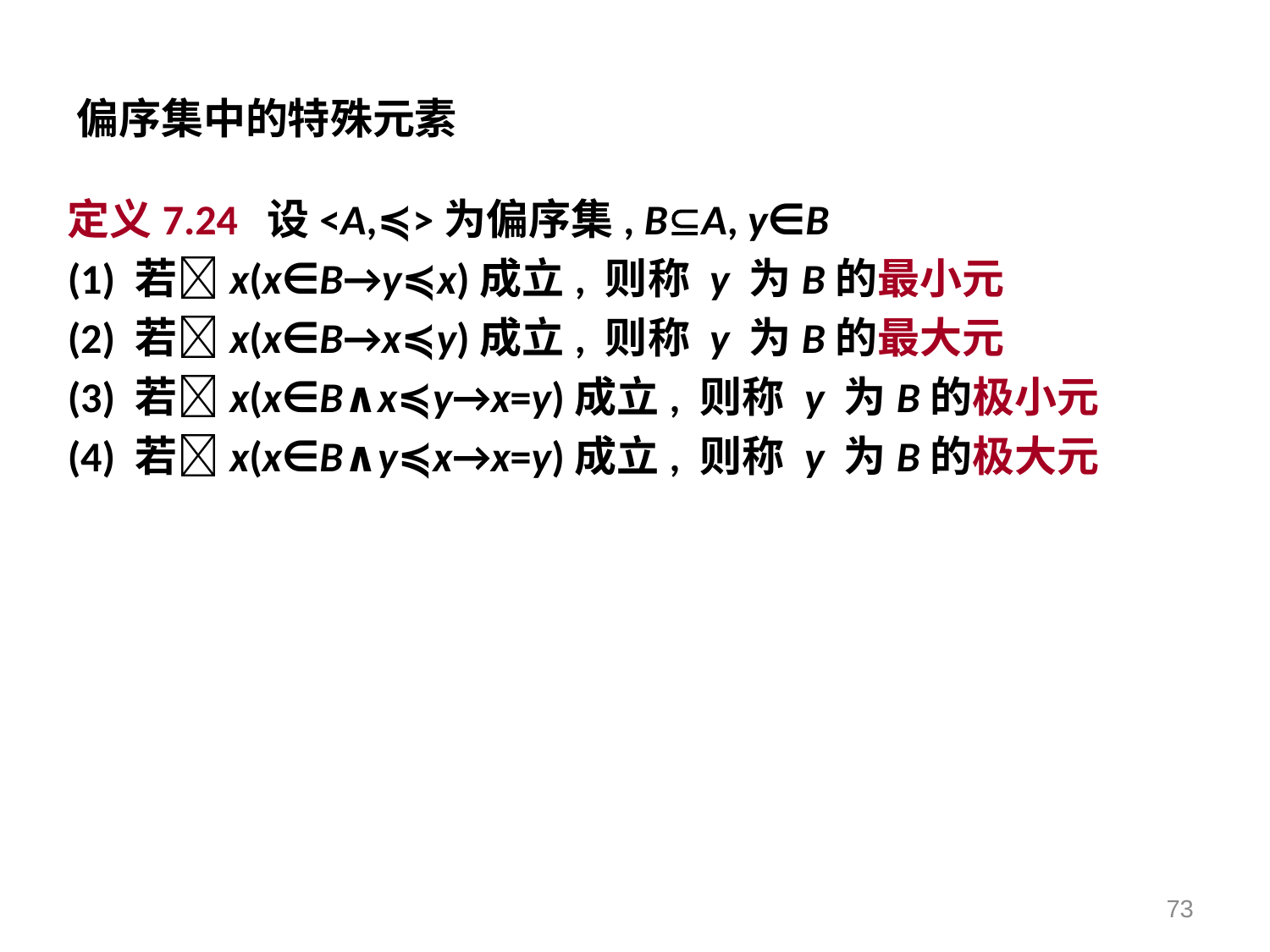

# 偏序集中的特殊元素
定义7.24  设<A,≼>为偏序集, B⊆A, y∈B
(1) 若∀x(x∈B→y≼x)成立, 则称 y 为B的最小元
(2) 若∀x(x∈B→x≼y)成立, 则称 y 为B的最大元
(3) 若∀x(x∈B∧x≼y→x=y)成立, 则称 y 为B的极小元
(4) 若∀x(x∈B∧y≼x→x=y)成立, 则称 y 为B的极大元
73